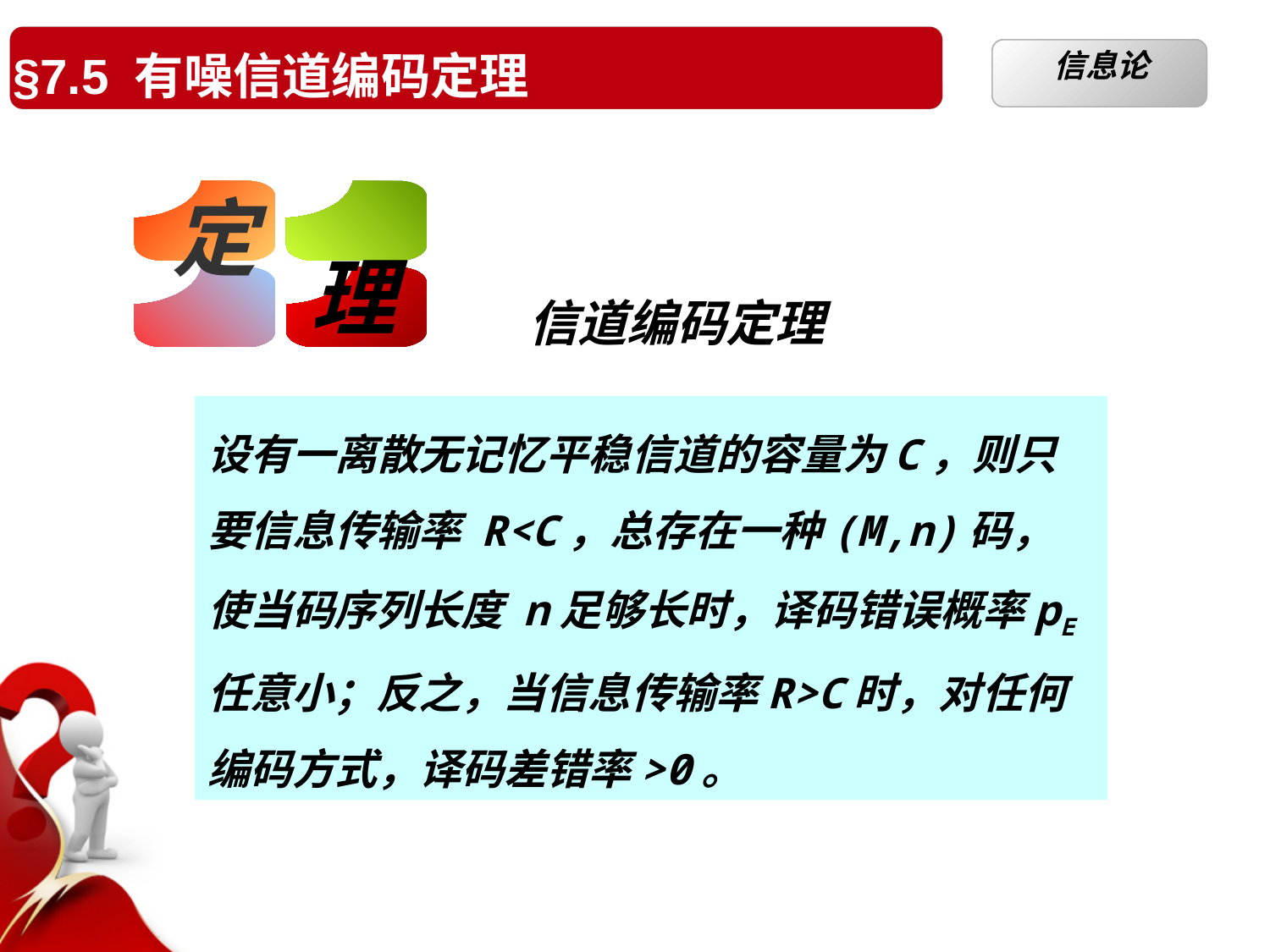

§2.1 自信息和互信息
离散无记忆信源的N次扩展源
§2.1.1 条件自信息

# §7.5 有噪信道编码定理

信息论基础

信息论

定
理

信道编码定理
设有一离散无记忆平稳信道的容量为C，则只要信息传输率 R<C，总存在一种(M,n)码，使当码序列长度 n足够长时，译码错误概率pE任意小；反之，当信息传输率R>C时，对任何编码方式，译码差错率>0。